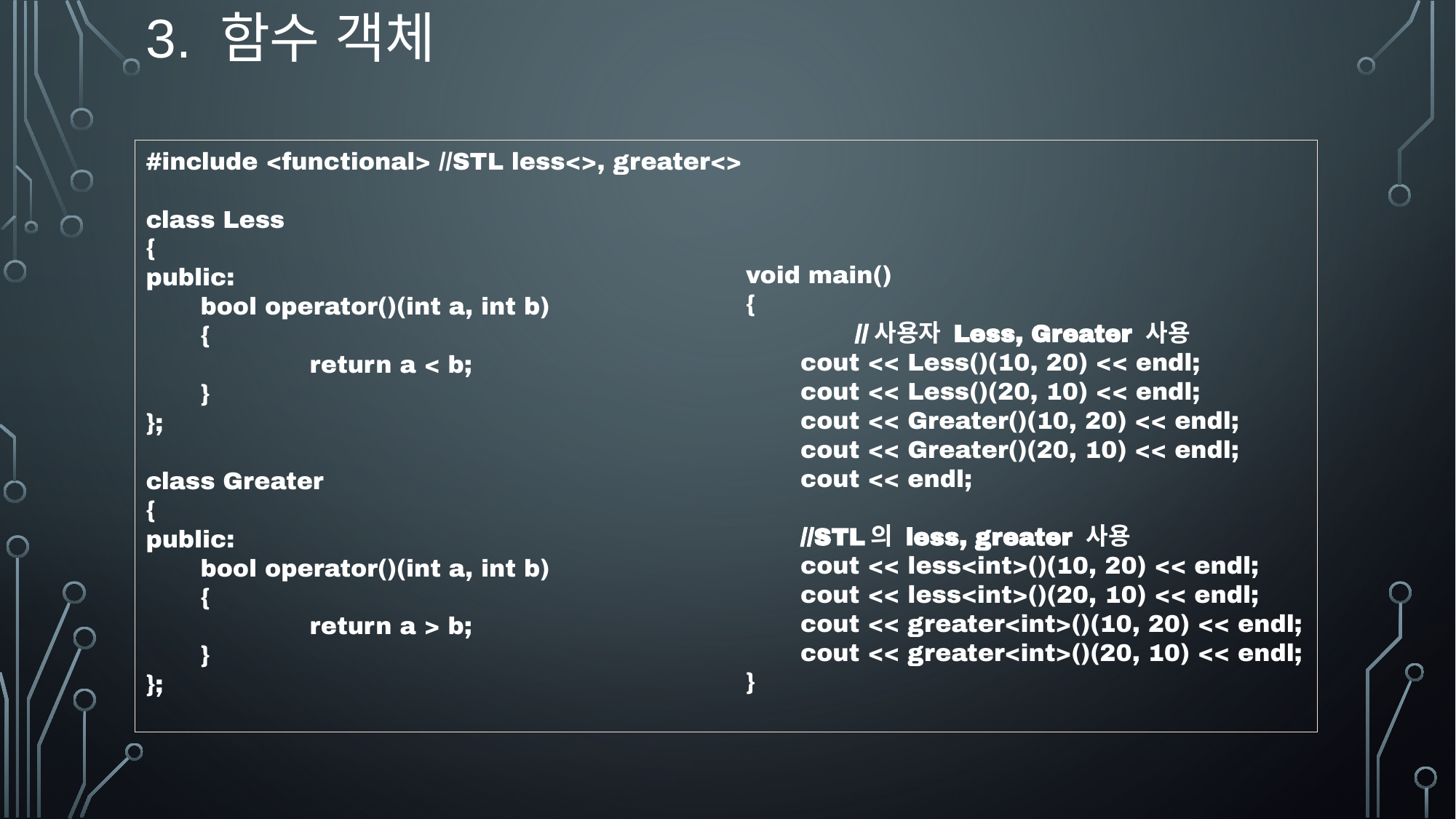

# 3. 함수 객체
#include <functional> //STL less<>, greater<>

class Less
{
public:
bool operator()(int a, int b)
{
	return a < b;
}
};

class Greater
{
public:
bool operator()(int a, int b)
{
	return a > b;
}
};

void main()
{
	//사용자 Less, Greater 사용
cout << Less()(10, 20) << endl;
cout << Less()(20, 10) << endl;
cout << Greater()(10, 20) << endl;
cout << Greater()(20, 10) << endl;
cout << endl;

//STL의 less, greater 사용
cout << less<int>()(10, 20) << endl;
cout << less<int>()(20, 10) << endl;
cout << greater<int>()(10, 20) << endl;
cout << greater<int>()(20, 10) << endl;
}